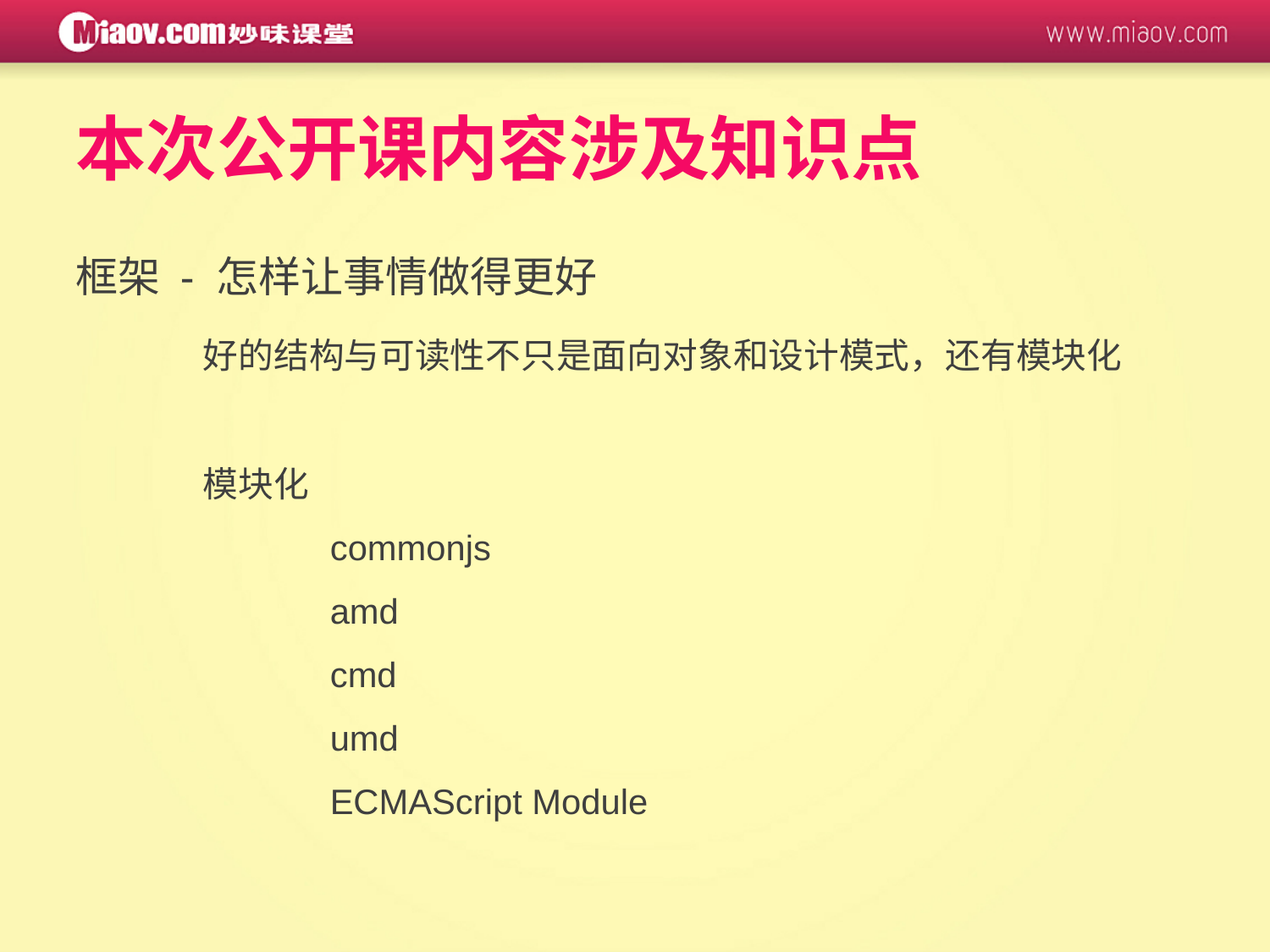

# 本次公开课内容涉及知识点
框架 - 怎样让事情做得更好
	好的结构与可读性不只是面向对象和设计模式，还有模块化

	模块化
		commonjs
		amd
		cmd
		umd
		ECMAScript Module